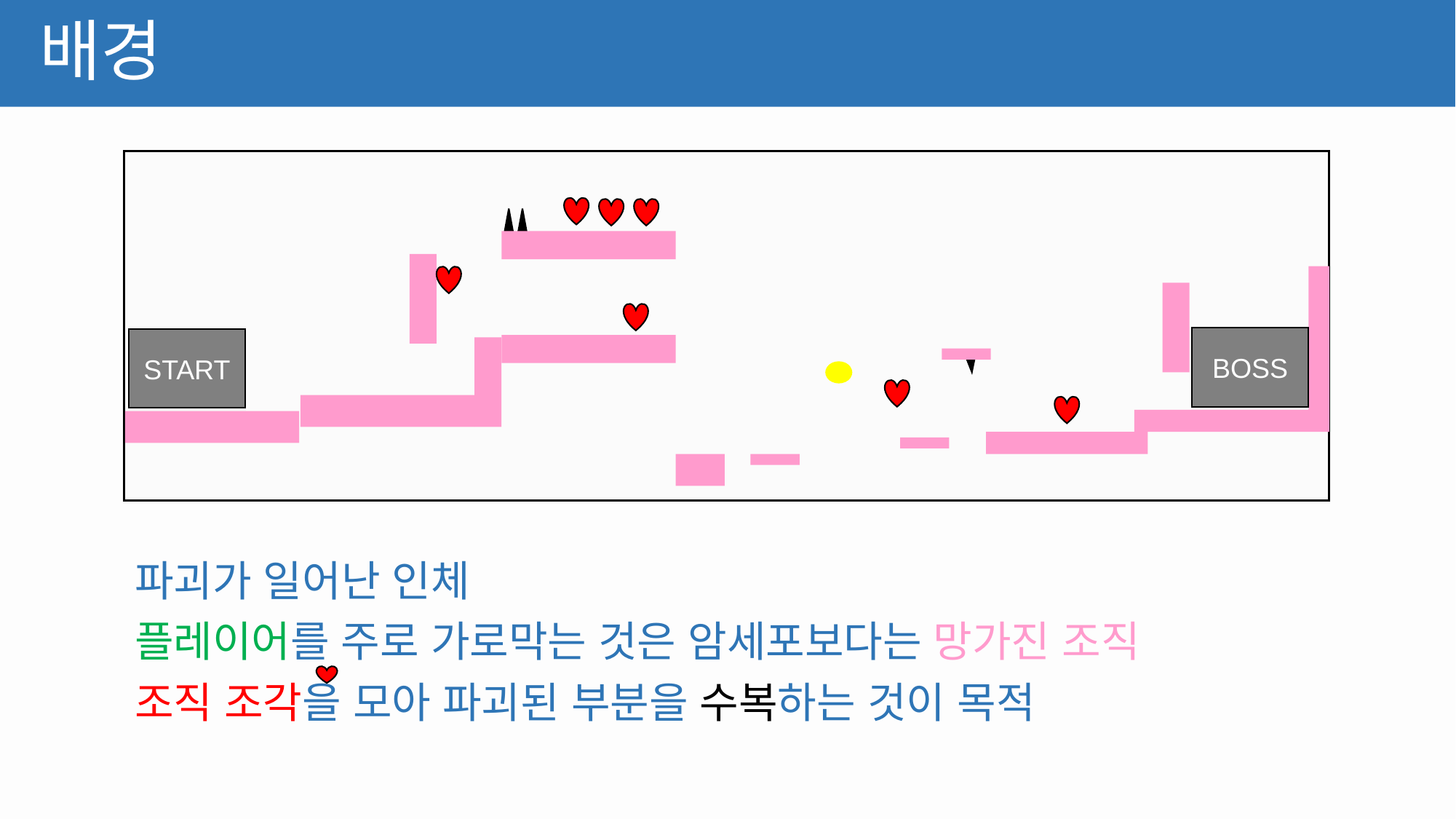

# 배경

BOSS
START

파괴가 일어난 인체
플레이어를 주로 가로막는 것은 암세포보다는 망가진 조직
조직 조각을 모아 파괴된 부분을 수복하는 것이 목적